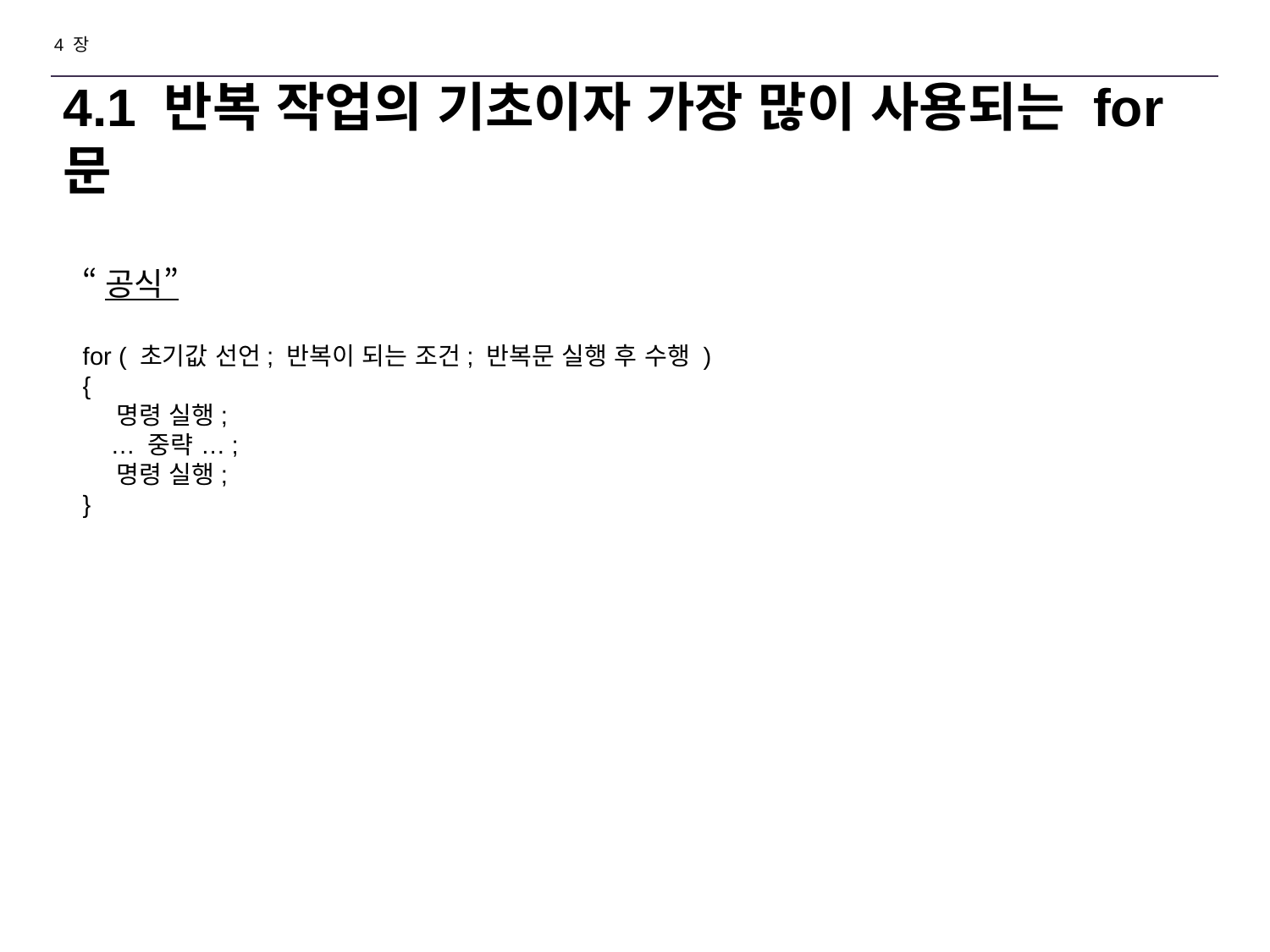

4 장
# 4.1 반복 작업의 기초이자 가장 많이 사용되는 for문

“공식”

for ( 초기값 선언; 반복이 되는 조건; 반복문 실행 후 수행 )
{
    명령 실행;
    … 중략 …;
    명령 실행;
}